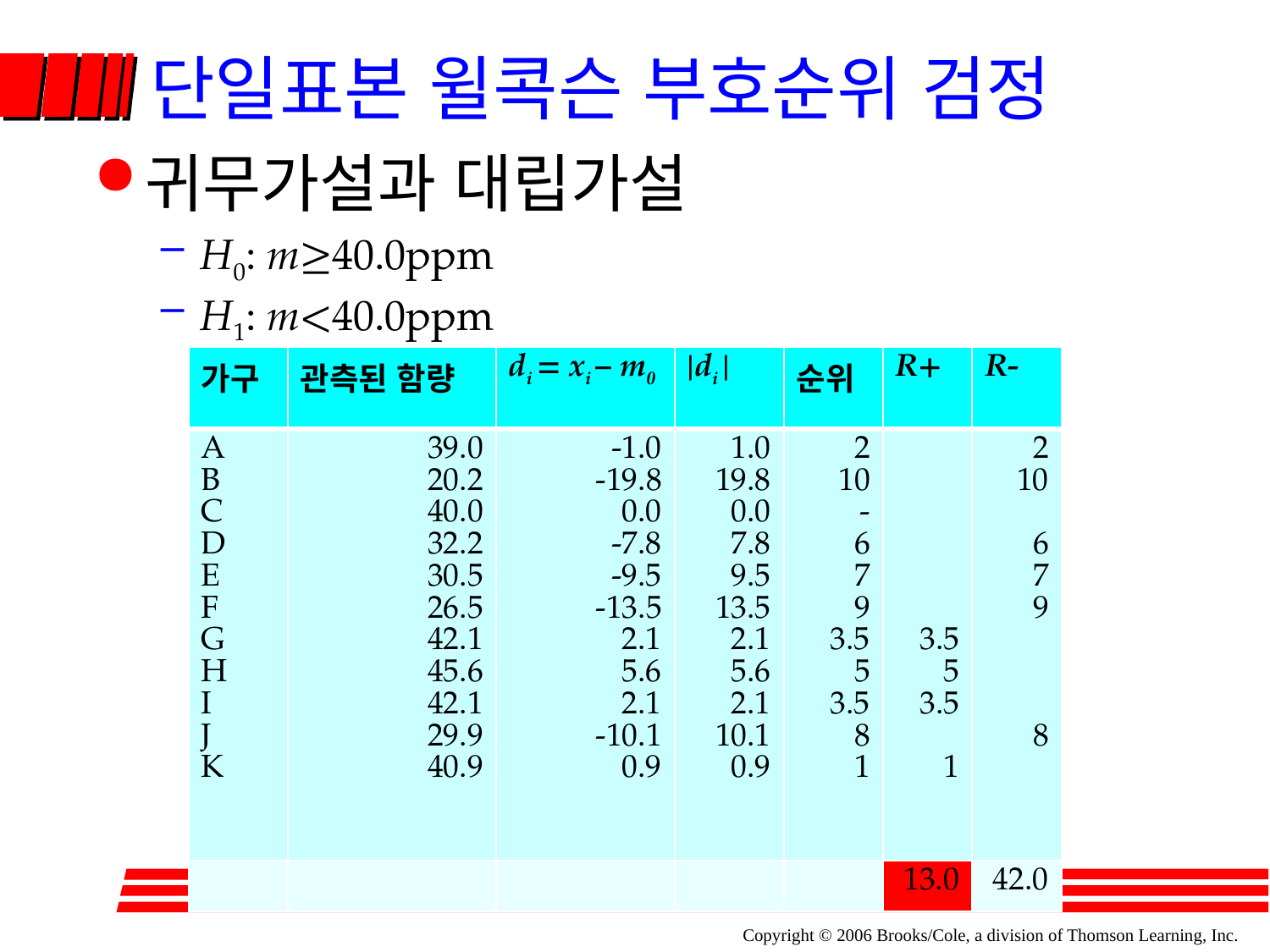

# 단일표본 윌콕슨 부호순위 검정
귀무가설과 대립가설
H0: m≥40.0ppm
H1: m<40.0ppm
| 가구 | 관측된 함량 | di = xi – m0 | |di | | 순위 | R+ | R- |
| --- | --- | --- | --- | --- | --- | --- |
| A B C D E F G H I J K | 39.0 20.2 40.0 32.2 30.5 26.5 42.1 45.6 42.1 29.9 40.9 | -1.0 -19.8 0.0 -7.8 -9.5 -13.5 2.1 5.6 2.1 -10.1 0.9 | 1.0 19.8 0.0 7.8 9.5 13.5 2.1 5.6 2.1 10.1 0.9 | 2 10 - 6 7 9 3.5 5 3.5 8 1 | 3.5 5 3.5 1 | 2 10 6 7 9 8 |
|  |  |  |  |  | 13.0 | 42.0 |